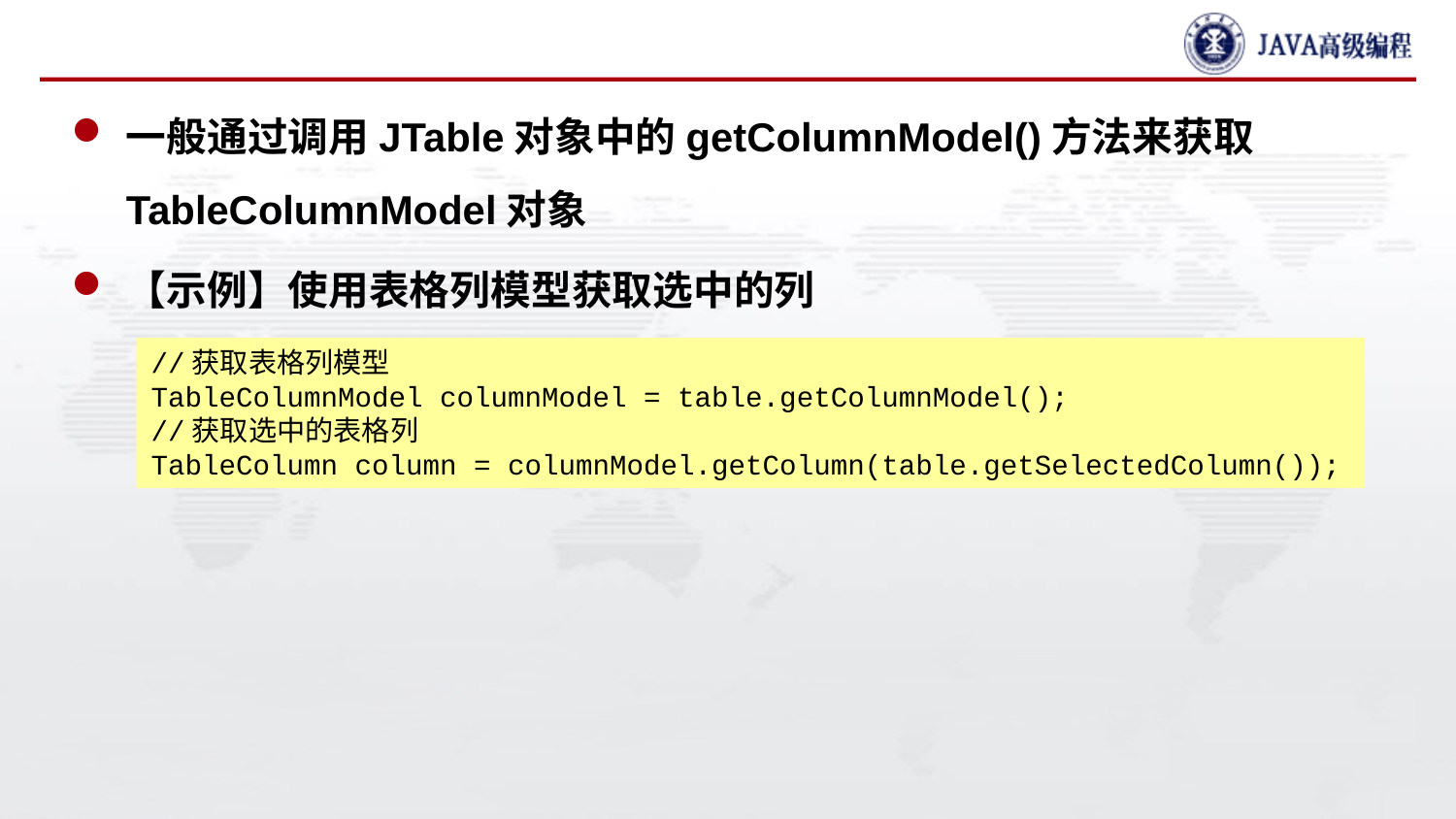

#
一般通过调用JTable对象中的getColumnModel()方法来获取TableColumnModel对象
【示例】使用表格列模型获取选中的列

//获取表格列模型
TableColumnModel columnModel = table.getColumnModel();
//获取选中的表格列
TableColumn column = columnModel.getColumn(table.getSelectedColumn());